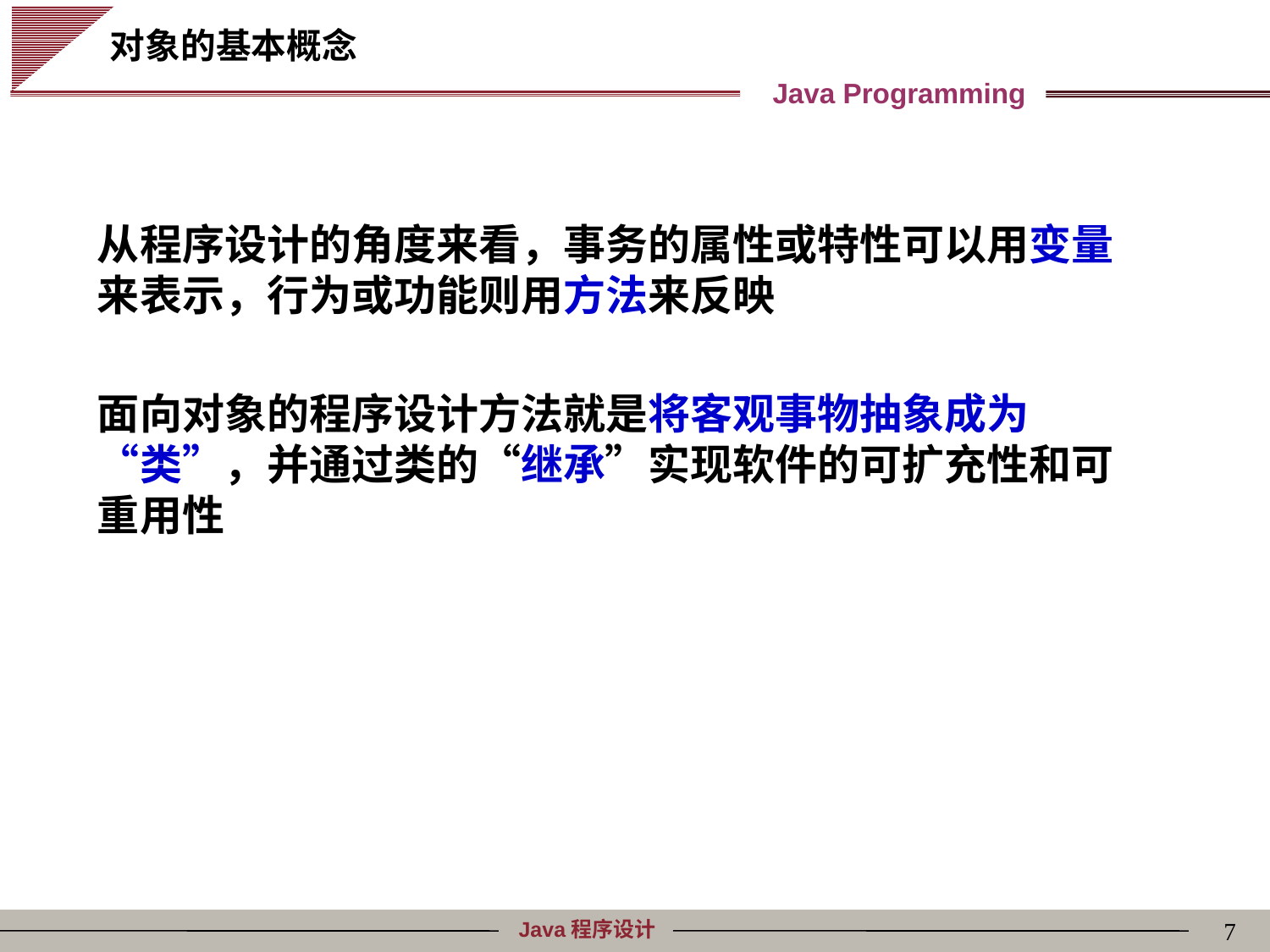

# 对象的基本概念
从程序设计的角度来看，事务的属性或特性可以用变量来表示，行为或功能则用方法来反映

面向对象的程序设计方法就是将客观事物抽象成为“类”，并通过类的“继承”实现软件的可扩充性和可重用性